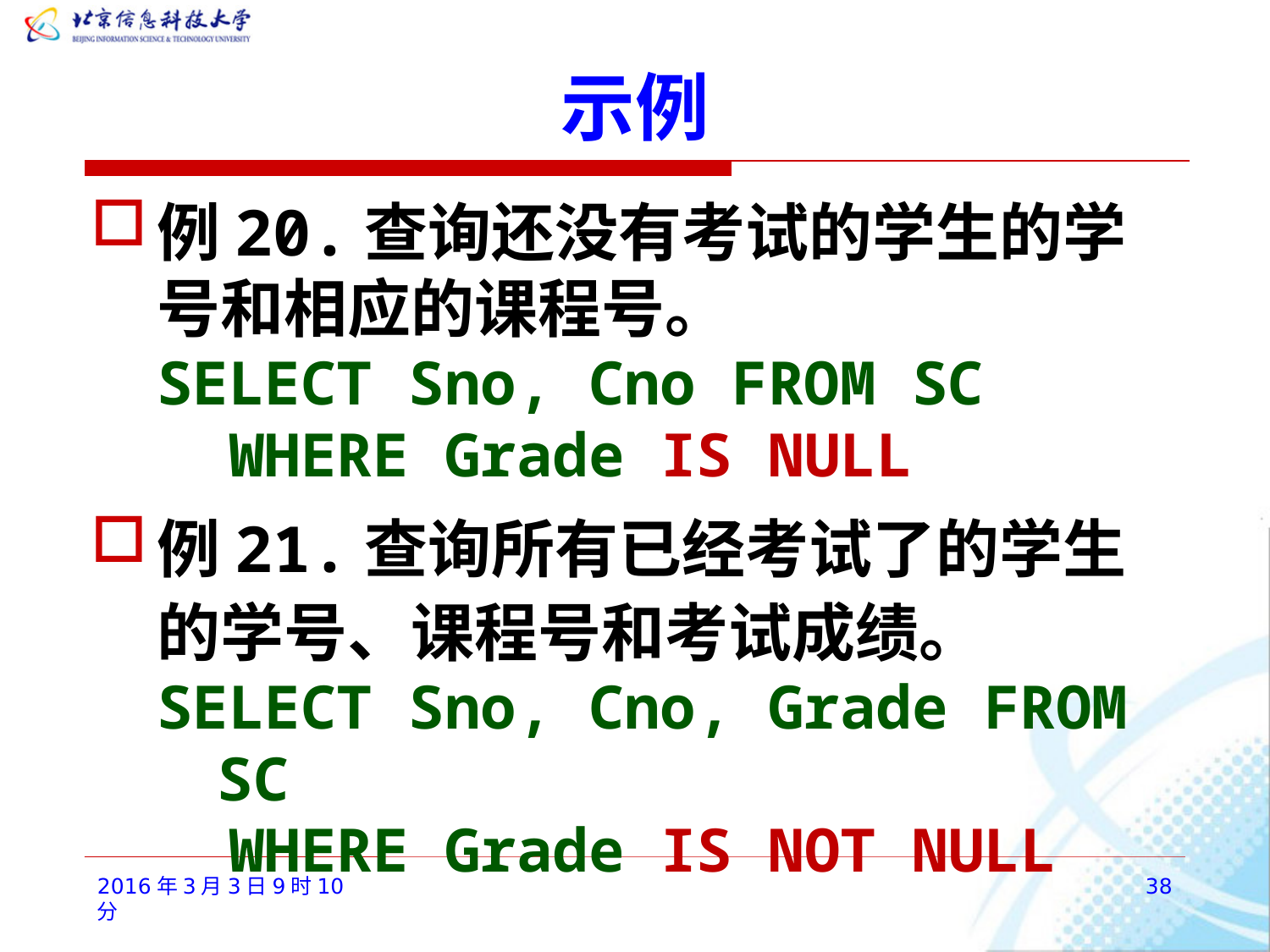

# 示例
例20.查询还没有考试的学生的学号和相应的课程号。
SELECT Sno, Cno FROM SC
  WHERE Grade IS NULL
例21.查询所有已经考试了的学生的学号、课程号和考试成绩。
SELECT Sno, Cno, Grade FROM SC
  WHERE Grade IS NOT NULL
2016年3月3日9时10分
38